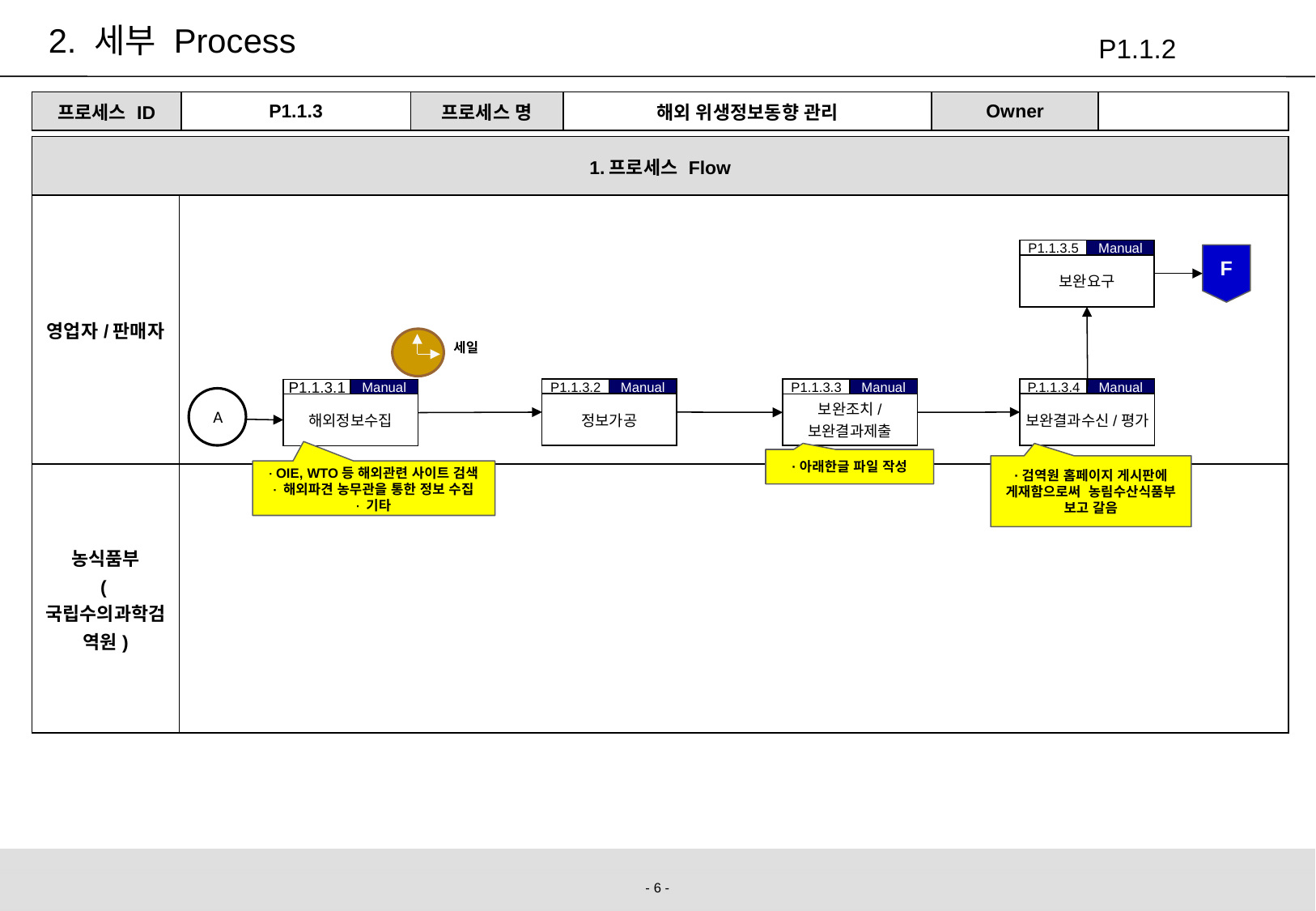

# 2. 세부 Process
P1.1.2
| 프로세스 ID | P1.1.3 | 프로세스 명 | 해외 위생정보동향 관리 | Owner |  |
| --- | --- | --- | --- | --- | --- |
| 1.프로세스 Flow |  |
| --- | --- |
| 영업자/판매자 |  |
| 농식품부 (국립수의과학검역원) |  |
P1.1.3.5
Manual
보완요구

F

세일
P1.1.3.2
Manual
정보가공

P.1.1.3.4
Manual
보완결과수신/평가

P1.1.3.3
Manual
보완조치/
보완결과제출

P1.1.3.1
Manual
해외정보수집

A
·아래한글 파일 작성
·검역원 홈페이지 게시판에 게재함으로써  농림수산식품부 보고 갈음

· OIE, WTO등 해외관련 사이트 검색
· 해외파견 농무관을 통한 정보 수집
· 기타